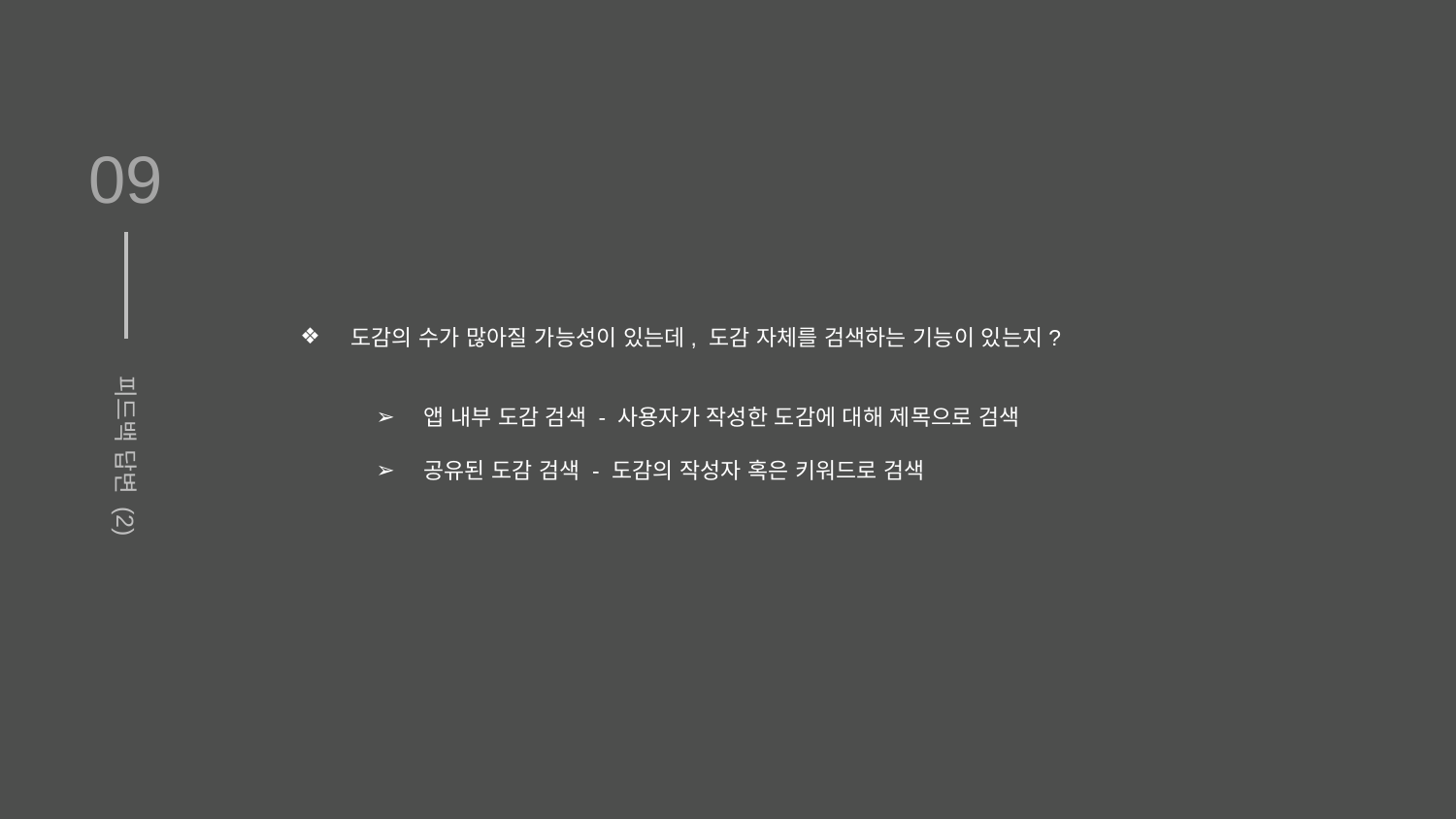

09
피드백 답변 (2)
도감의 수가 많아질 가능성이 있는데, 도감 자체를 검색하는 기능이 있는지?

앱 내부 도감 검색 - 사용자가 작성한 도감에 대해 제목으로 검색

공유된 도감 검색 - 도감의 작성자 혹은 키워드로 검색